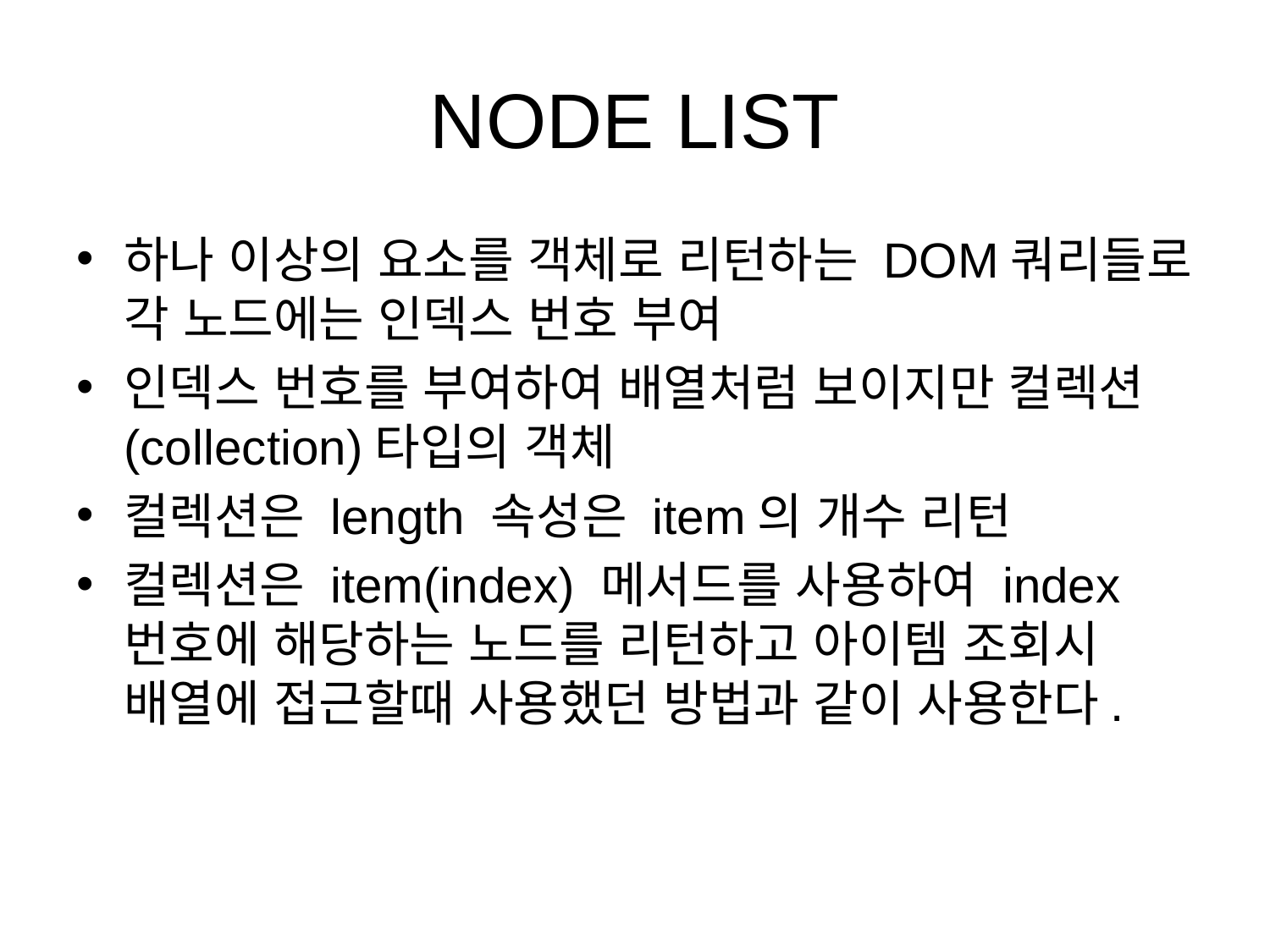

# NODE LIST
하나 이상의 요소를 객체로 리턴하는 DOM쿼리들로 각 노드에는 인덱스 번호 부여
인덱스 번호를 부여하여 배열처럼 보이지만 컬렉션(collection)타입의 객체
컬렉션은 length 속성은 item의 개수 리턴
컬렉션은 item(index) 메서드를 사용하여 index 번호에 해당하는 노드를 리턴하고 아이템 조회시 배열에 접근할때 사용했던 방법과 같이 사용한다.